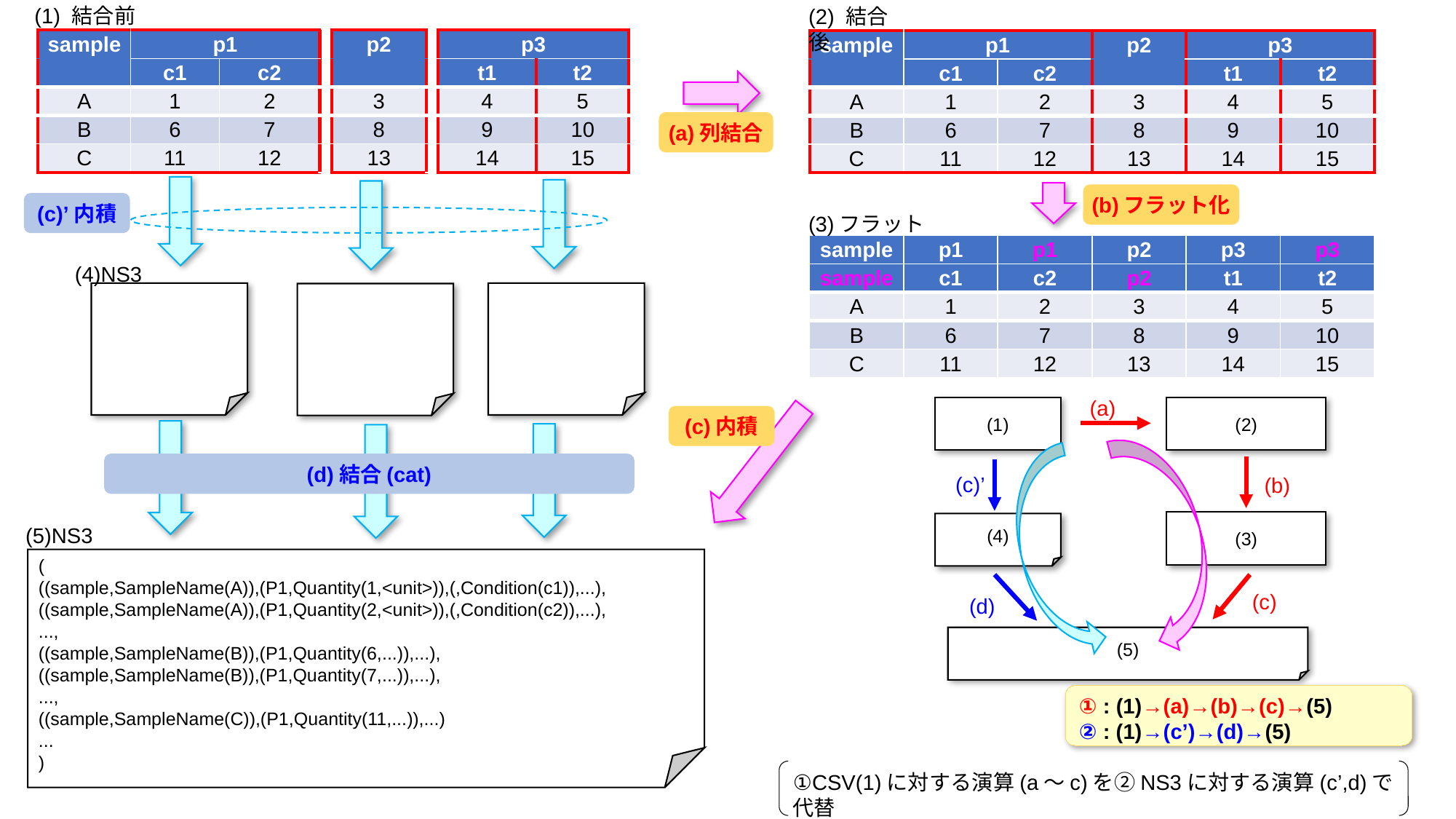

(1) 結合前
(2) 結合後
| sample | p1 |  |  | p2 |  | p3 |  |
| --- | --- | --- | --- | --- | --- | --- | --- |
|  | c1 | c2 |  |  |  | t1 | t2 |
| A | 1 | 2 |  | 3 |  | 4 | 5 |
| B | 6 | 7 |  | 8 |  | 9 | 10 |
| C | 11 | 12 |  | 13 |  | 14 | 15 |
| sample | p1 |  | p2 | p3 |  |
| --- | --- | --- | --- | --- | --- |
|  | c1 | c2 |  | t1 | t2 |
| A | 1 | 2 | 3 | 4 | 5 |
| B | 6 | 7 | 8 | 9 | 10 |
| C | 11 | 12 | 13 | 14 | 15 |

(a)列結合

(b)フラット化
(c)’内積

(3)フラット

| sample | p1 | p1 | p2 | p3 | p3 |
| --- | --- | --- | --- | --- | --- |
| sample | c1 | c2 | p2 | t1 | t2 |
| A | 1 | 2 | 3 | 4 | 5 |
| B | 6 | 7 | 8 | 9 | 10 |
| C | 11 | 12 | 13 | 14 | 15 |
(4)NS3

(a)
(1)
(2)
(c)内積

(d)結合(cat)

(c)’
(b)

(3)
(4)
(5)NS3

(
((sample,SampleName(A)),(P1,Quantity(1,<unit>)),(,Condition(c1)),...),
((sample,SampleName(A)),(P1,Quantity(2,<unit>)),(,Condition(c2)),...),
...,
((sample,SampleName(B)),(P1,Quantity(6,...)),...),
((sample,SampleName(B)),(P1,Quantity(7,...)),...),
...,
((sample,SampleName(C)),(P1,Quantity(11,...)),...)
...
)
(c)
(d)
(5)
① : (1)→(a)→(b)→(c)→(5)
② : (1)→(c’)→(d)→(5)

①CSV(1)に対する演算(a～c)を②NS3に対する演算(c’,d)で代替
=> 結果(5)は同一